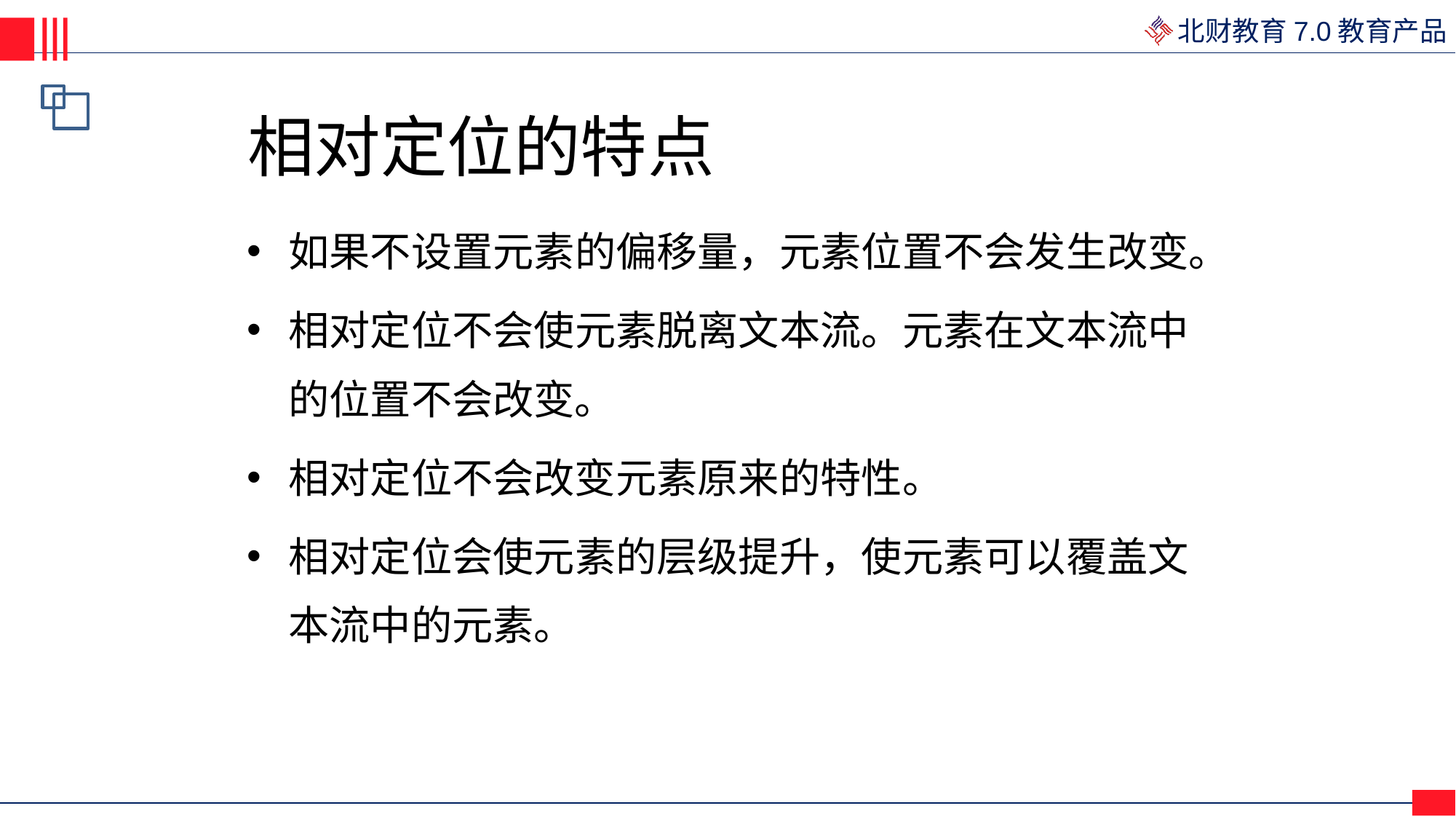

# 相对定位的特点
如果不设置元素的偏移量，元素位置不会发生改变。
相对定位不会使元素脱离文本流。元素在文本流中 的位置不会改变。
相对定位不会改变元素原来的特性。
相对定位会使元素的层级提升，使元素可以覆盖文 本流中的元素。